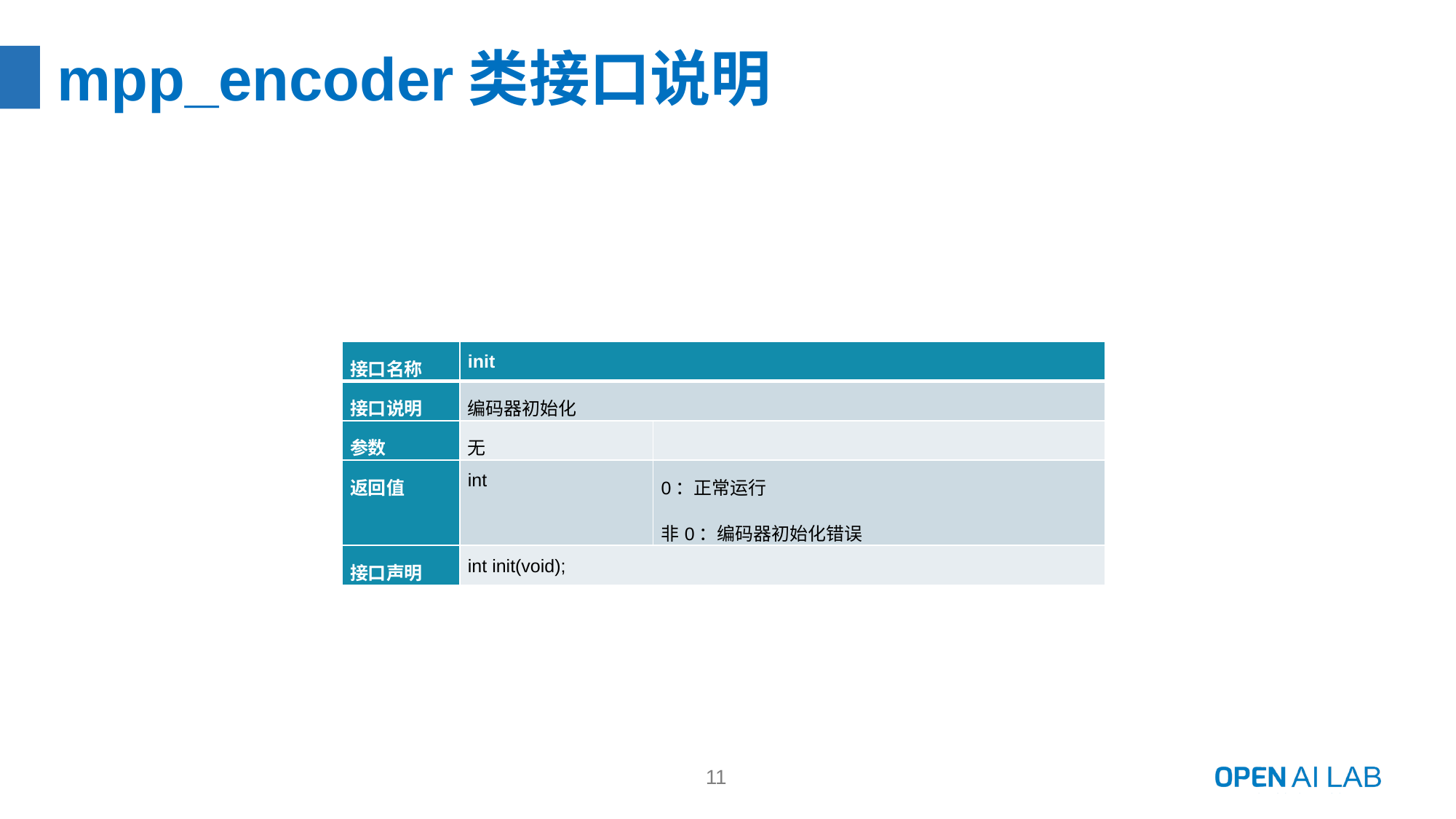

# mpp_encoder类接口说明

| 接口名称 | init |  |
| --- | --- | --- |
| 接口说明 | 编码器初始化 |  |
| 参数 | 无 |  |
| 返回值 | int | 0：正常运行 非0：编码器初始化错误 |
| 接口声明 | int init(void); |  |